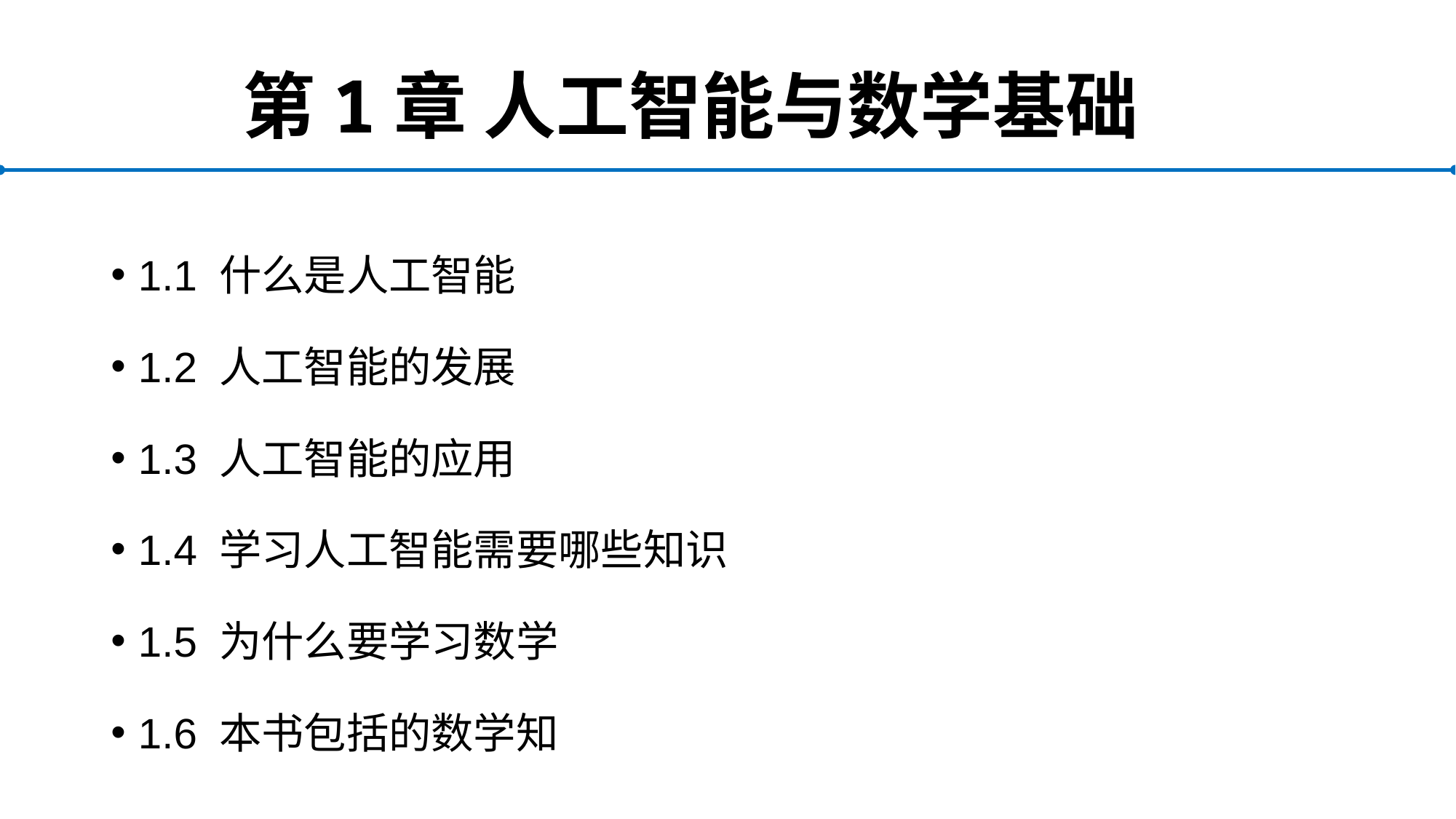

# 第1章 人工智能与数学基础
1.1 什么是人工智能
1.2 人工智能的发展
1.3 人工智能的应用
1.4 学习人工智能需要哪些知识
1.5 为什么要学习数学
1.6 本书包括的数学知